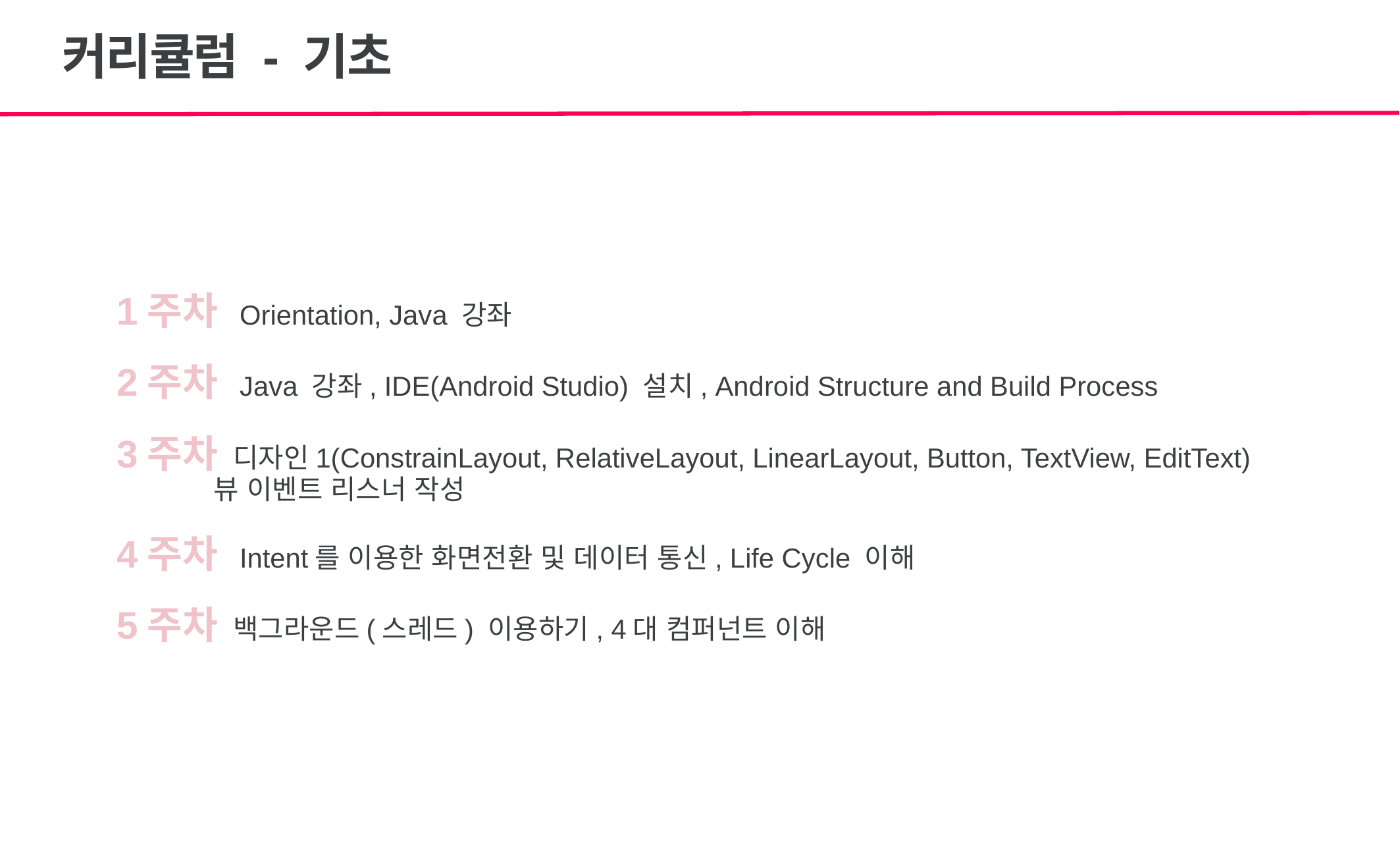

# 커리큘럼 - 기초
1주차  Orientation, Java 강좌
2주차  Java 강좌, IDE(Android Studio) 설치, Android Structure and Build Process
3주차  디자인1(ConstrainLayout, RelativeLayout, LinearLayout, Button, TextView, EditText)
            뷰 이벤트 리스너 작성
4주차  Intent를 이용한 화면전환 및 데이터 통신, Life Cycle 이해
5주차  백그라운드(스레드) 이용하기, 4대 컴퍼넌트 이해